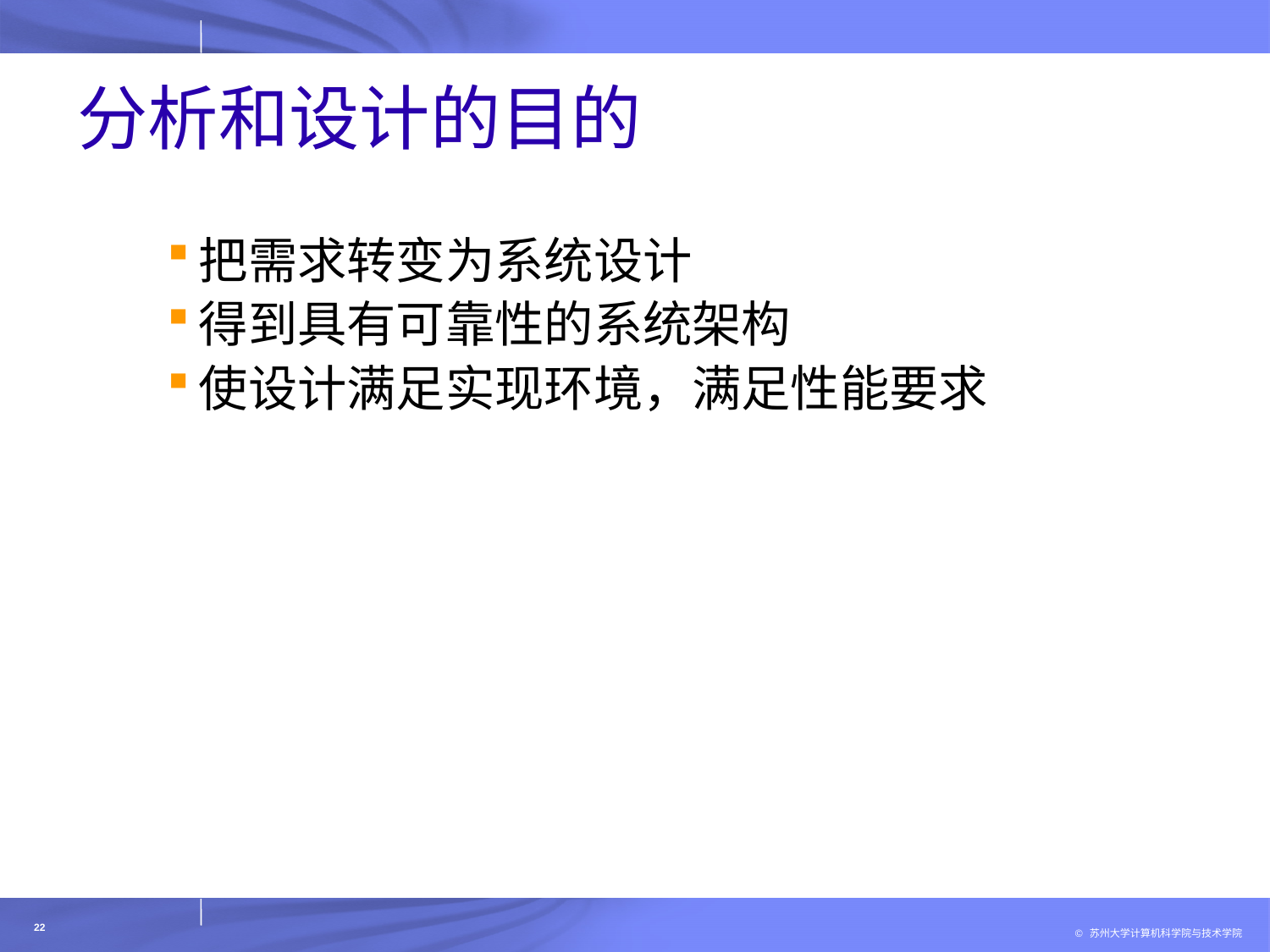

# 分析和设计的目的
把需求转变为系统设计
得到具有可靠性的系统架构
使设计满足实现环境，满足性能要求
22